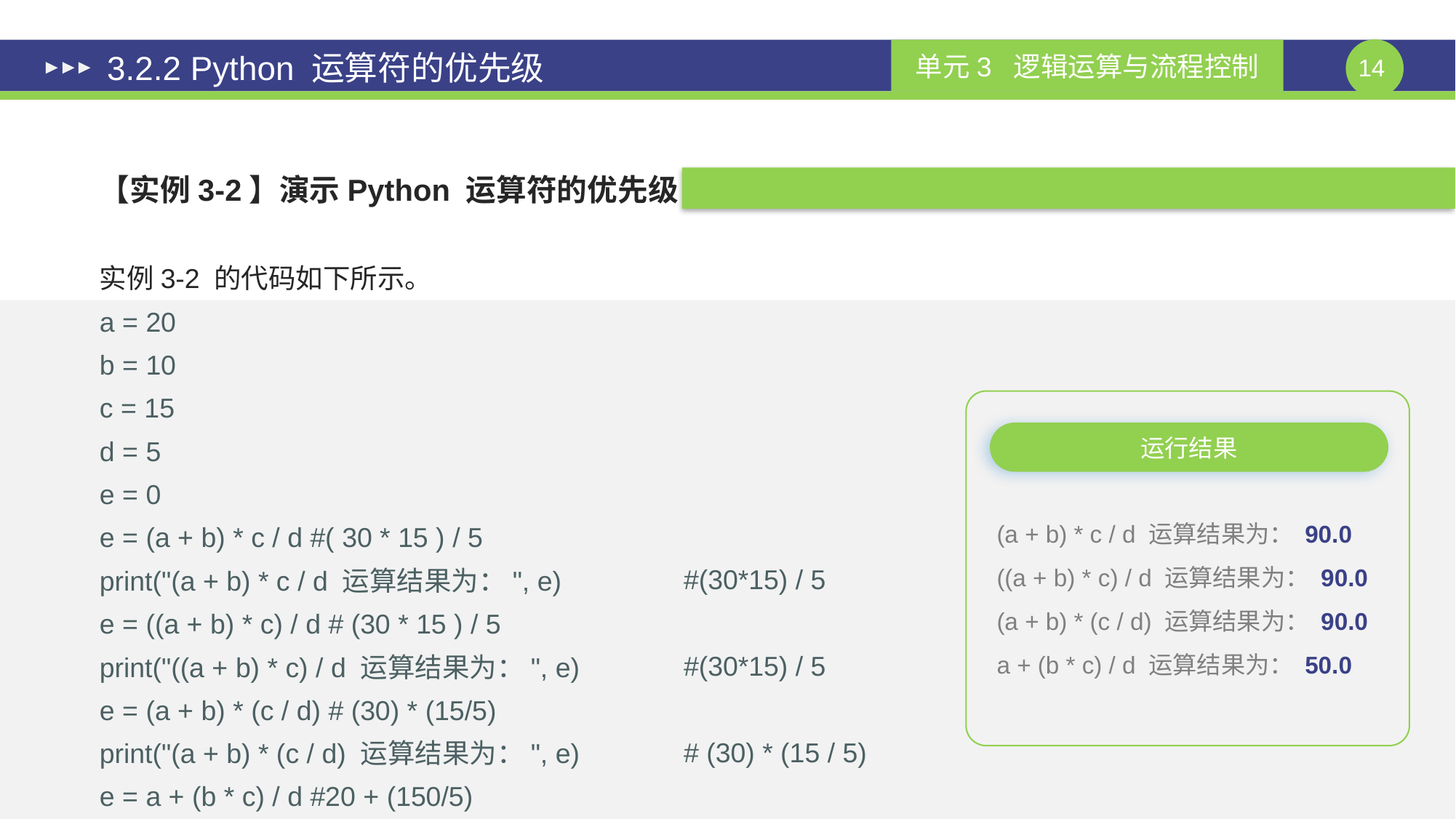

# 3.2.2 Python 运算符的优先级
【实例3-2】演示Python 运算符的优先级

实例3-2 的代码如下所示。
a = 20
b = 10
c = 15
d = 5
e = 0
e = (a + b) * c / d #( 30 * 15 ) / 5
print("(a + b) * c / d 运算结果为：", e)
e = ((a + b) * c) / d # (30 * 15 ) / 5
print("((a + b) * c) / d 运算结果为：", e)
e = (a + b) * (c / d) # (30) * (15/5)
print("(a + b) * (c / d) 运算结果为：", e)
e = a + (b * c) / d #20 + (150/5)
print("a + (b * c) / d 运算结果为：", e)

运行结果
(a + b) * c / d 运算结果为： 90.0
((a + b) * c) / d 运算结果为： 90.0
(a + b) * (c / d) 运算结果为： 90.0
a + (b * c) / d 运算结果为： 50.0
#(30*15) / 5

#(30*15) / 5

# (30) * (15 / 5)

#20 + (150 / 5)